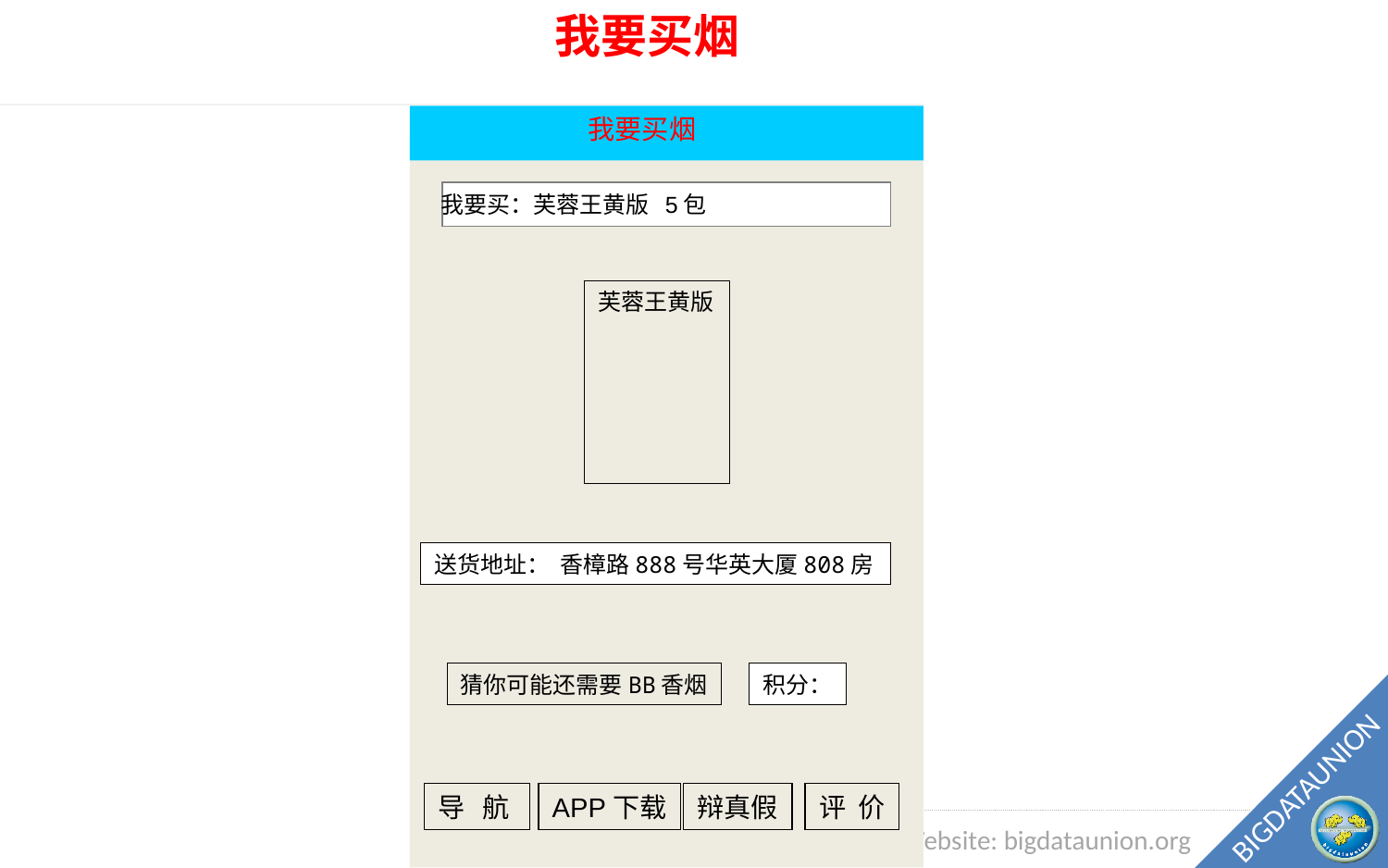

我要买烟

我要买烟

我要买：芙蓉王黄版  5包
芙蓉王黄版

送货地址：  香樟路888号华英大厦808房
猜你可能还需要BB香烟
积分：
导   航
APP下载
辩真假
评  价